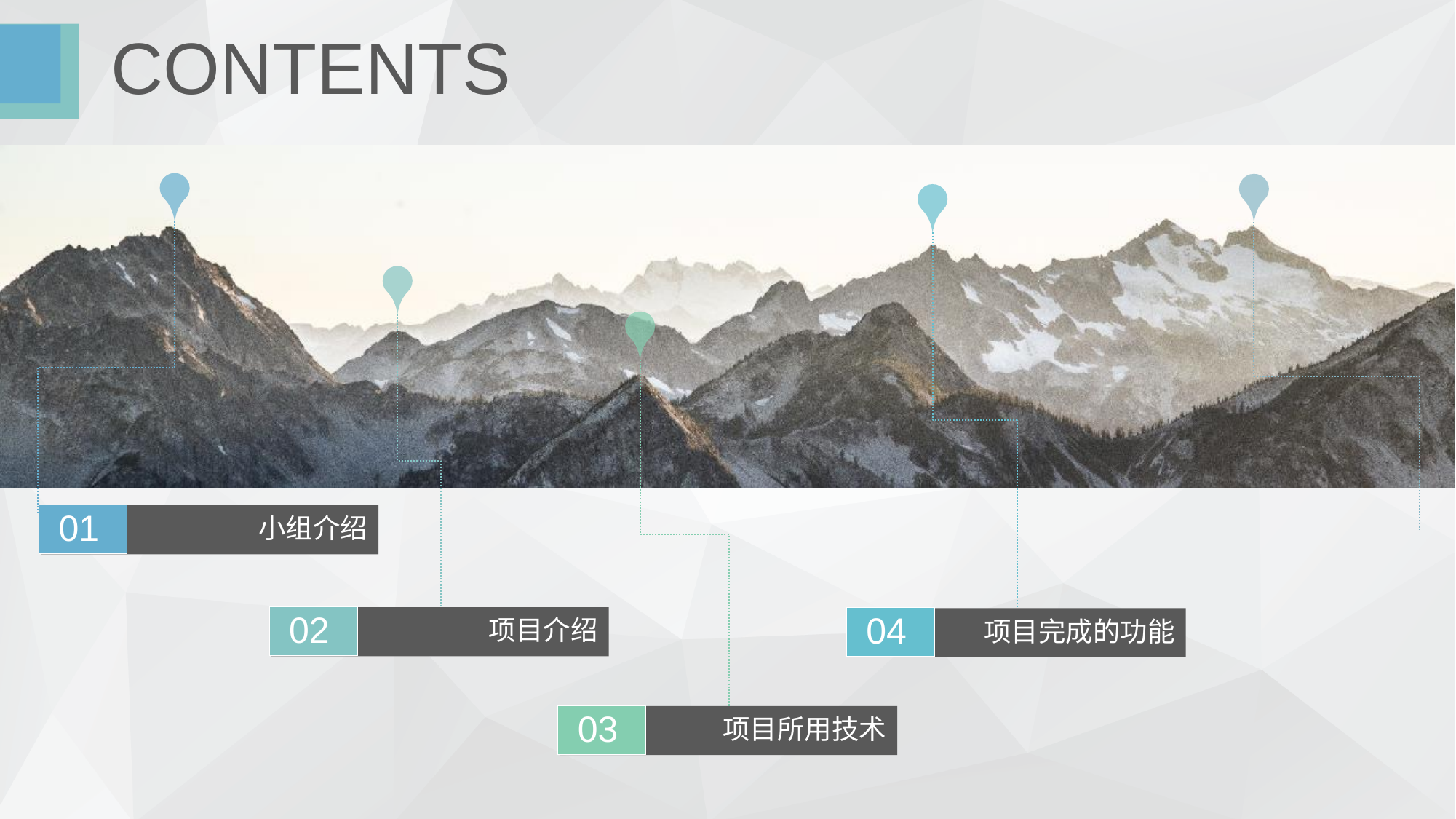

# CONTENTS
01
小组介绍
02
项目介绍
04
项目完成的功能
03
项目所用技术
2